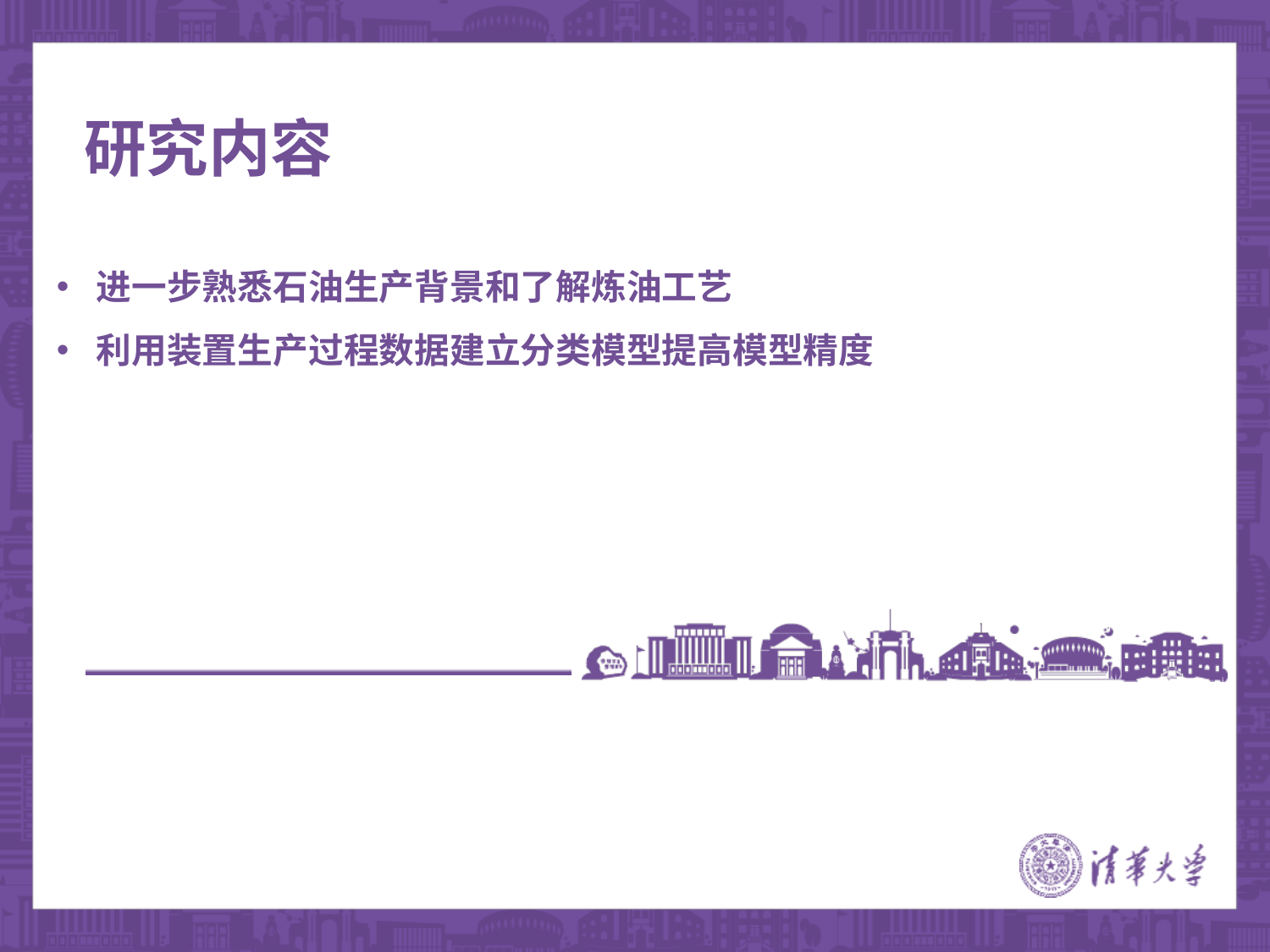

# 研究内容
进一步熟悉石油生产背景和了解炼油工艺
利用装置生产过程数据建立分类模型提高模型精度